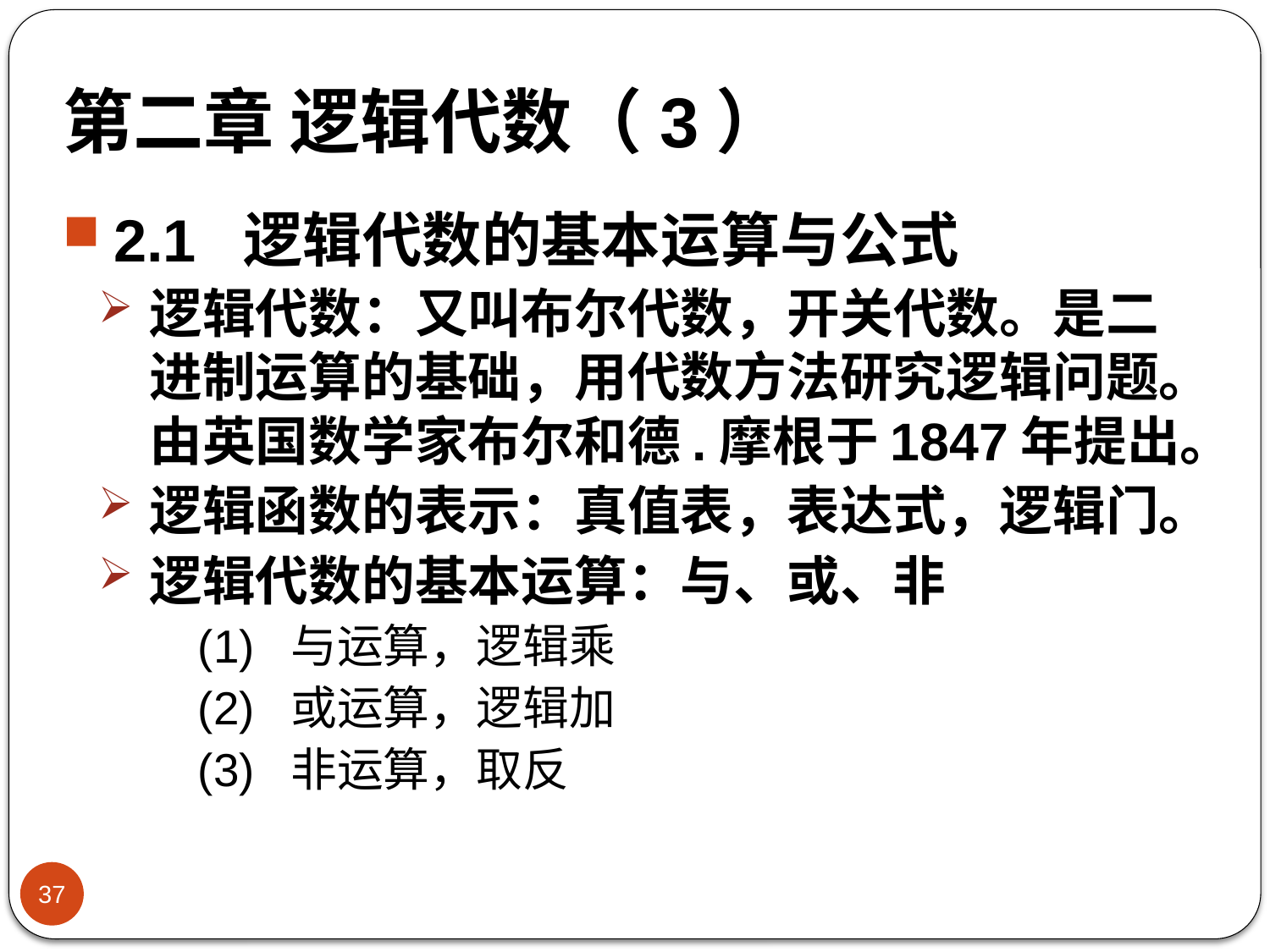

# 第二章 逻辑代数（3）
2.1  逻辑代数的基本运算与公式
逻辑代数：又叫布尔代数，开关代数。是二进制运算的基础，用代数方法研究逻辑问题。由英国数学家布尔和德.摩根于1847年提出。
逻辑函数的表示：真值表，表达式，逻辑门。
逻辑代数的基本运算：与、或、非
	 (1)  与运算，逻辑乘
	 (2)  或运算，逻辑加
	 (3)  非运算，取反
37